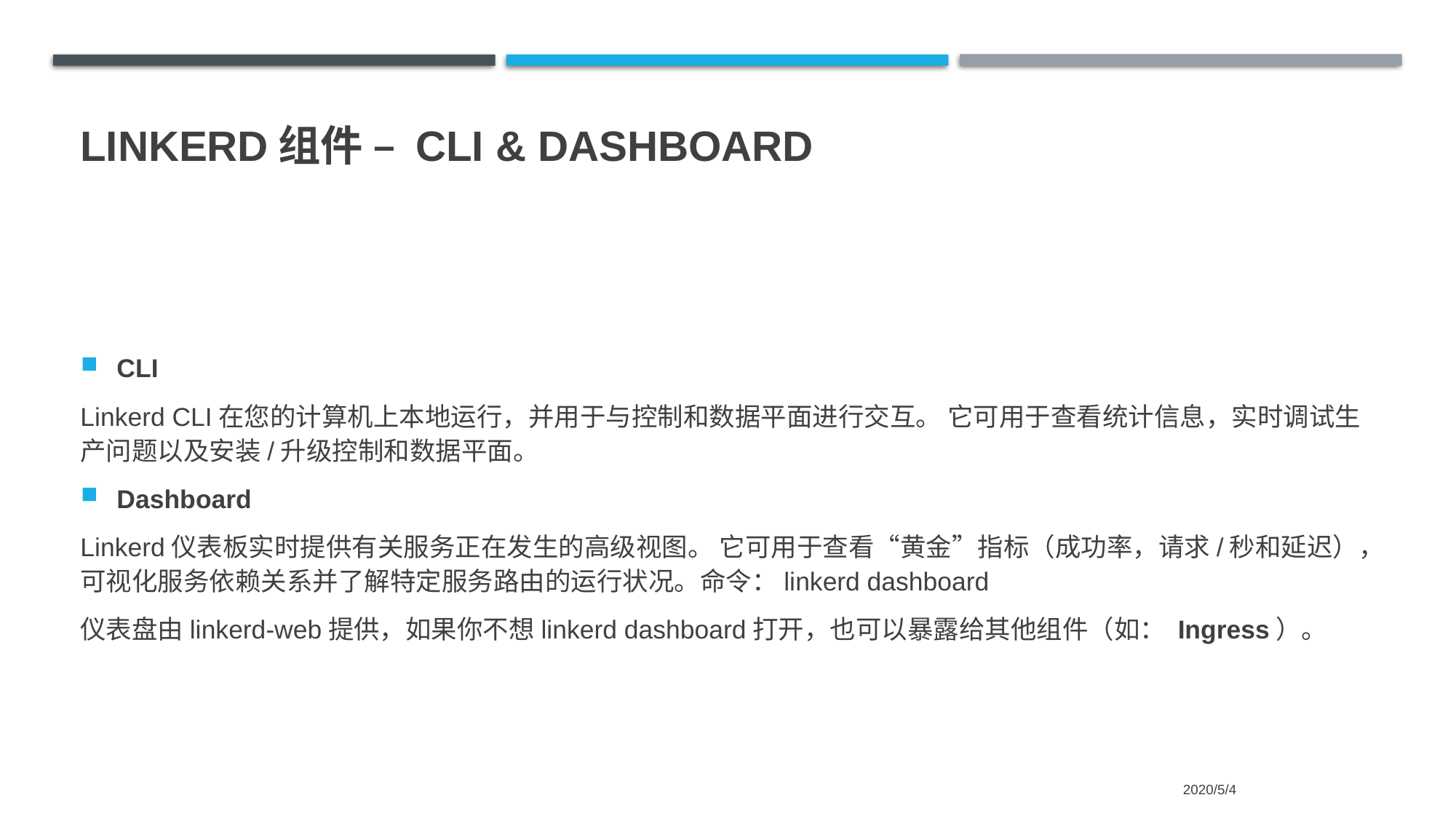

# Linkerd组件 – CLI & Dashboard
CLI
Linkerd CLI在您的计算机上本地运行，并用于与控制和数据平面进行交互。 它可用于查看统计信息，实时调试生产问题以及安装/升级控制和数据平面。
Dashboard
Linkerd仪表板实时提供有关服务正在发生的高级视图。 它可用于查看“黄金”指标（成功率，请求/秒和延迟），可视化服务依赖关系并了解特定服务路由的运行状况。命令：linkerd dashboard
仪表盘由linkerd-web提供，如果你不想linkerd dashboard打开，也可以暴露给其他组件（如： Ingress）。
2020/5/4